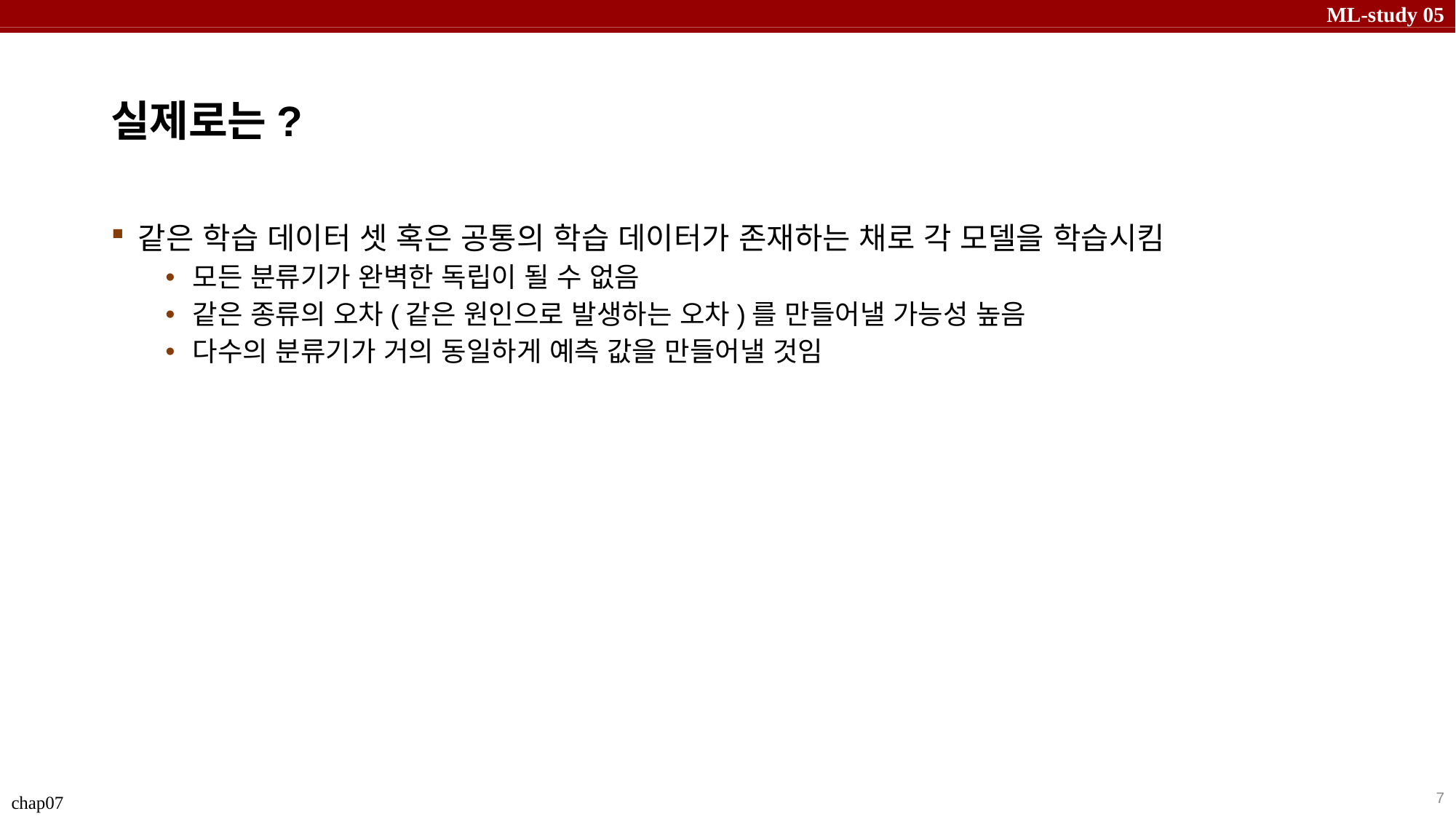

# 실제로는?
같은 학습 데이터 셋 혹은 공통의 학습 데이터가 존재하는 채로 각 모델을 학습시킴
모든 분류기가 완벽한 독립이 될 수 없음
같은 종류의 오차(같은 원인으로 발생하는 오차)를 만들어낼 가능성 높음
다수의 분류기가 거의 동일하게 예측 값을 만들어낼 것임

7